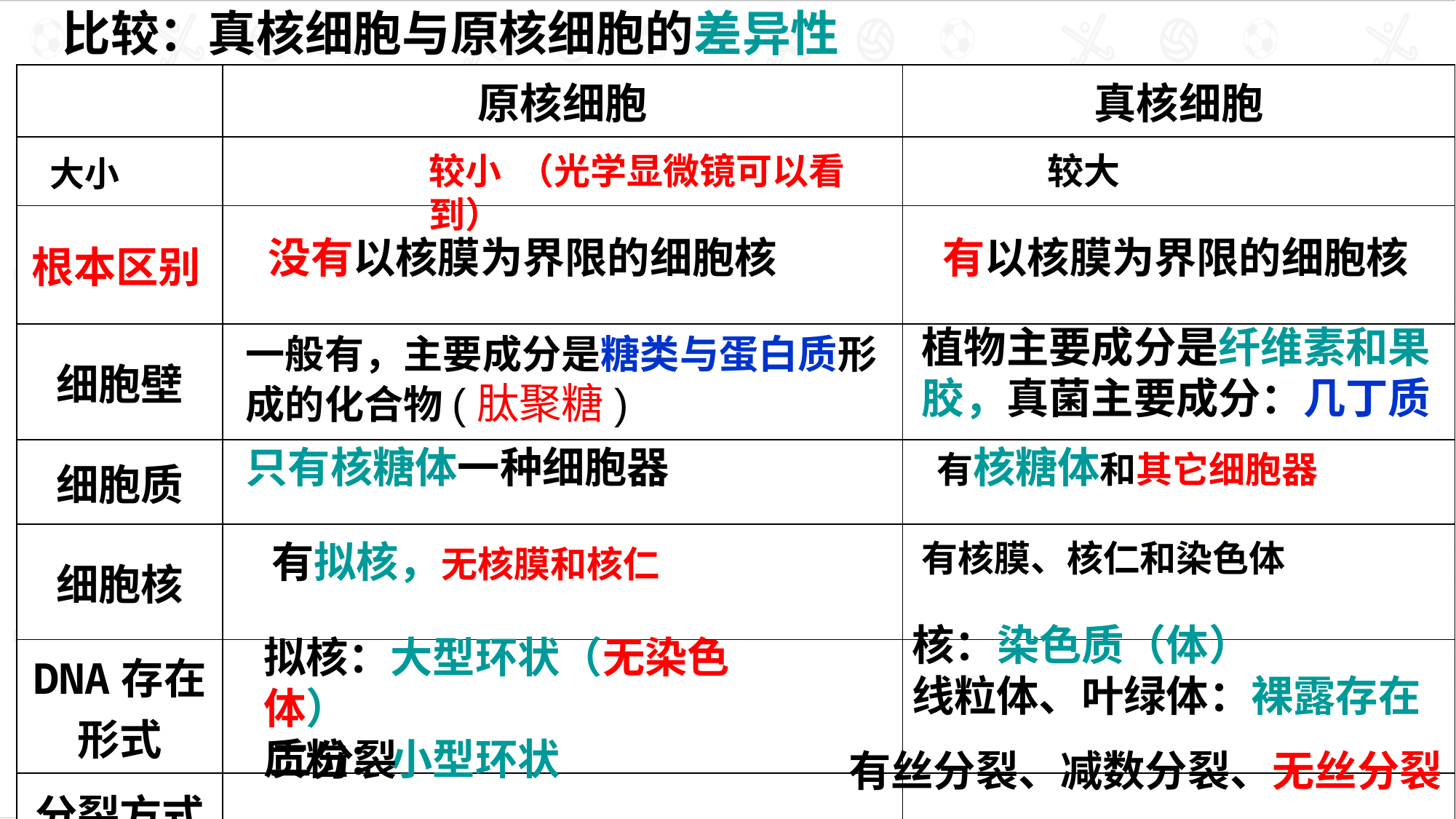

比较：真核细胞与原核细胞的差异性
|  | 原核细胞 | 真核细胞 |
| --- | --- | --- |
| 大小 |  |  |
| 根本区别 |  |  |
| 细胞壁 |  |  |
| 细胞质 |  |  |
| 细胞核 |  |  |
| DNA存在形式 |  |  |
| 分裂方式 |  |  |
较小  （光学显微镜可以看到）
较大
没有以核膜为界限的细胞核
有以核膜为界限的细胞核
植物主要成分是纤维素和果胶，真菌主要成分：几丁质
一般有，主要成分是糖类与蛋白质形成的化合物(肽聚糖)
只有核糖体一种细胞器
有核糖体和其它细胞器
有拟核，无核膜和核仁
有核膜、核仁和染色体
核：染色质（体）
线粒体、叶绿体：裸露存在
拟核：大型环状（无染色体）
质粒：小型环状
二分裂

有丝分裂、减数分裂、无丝分裂